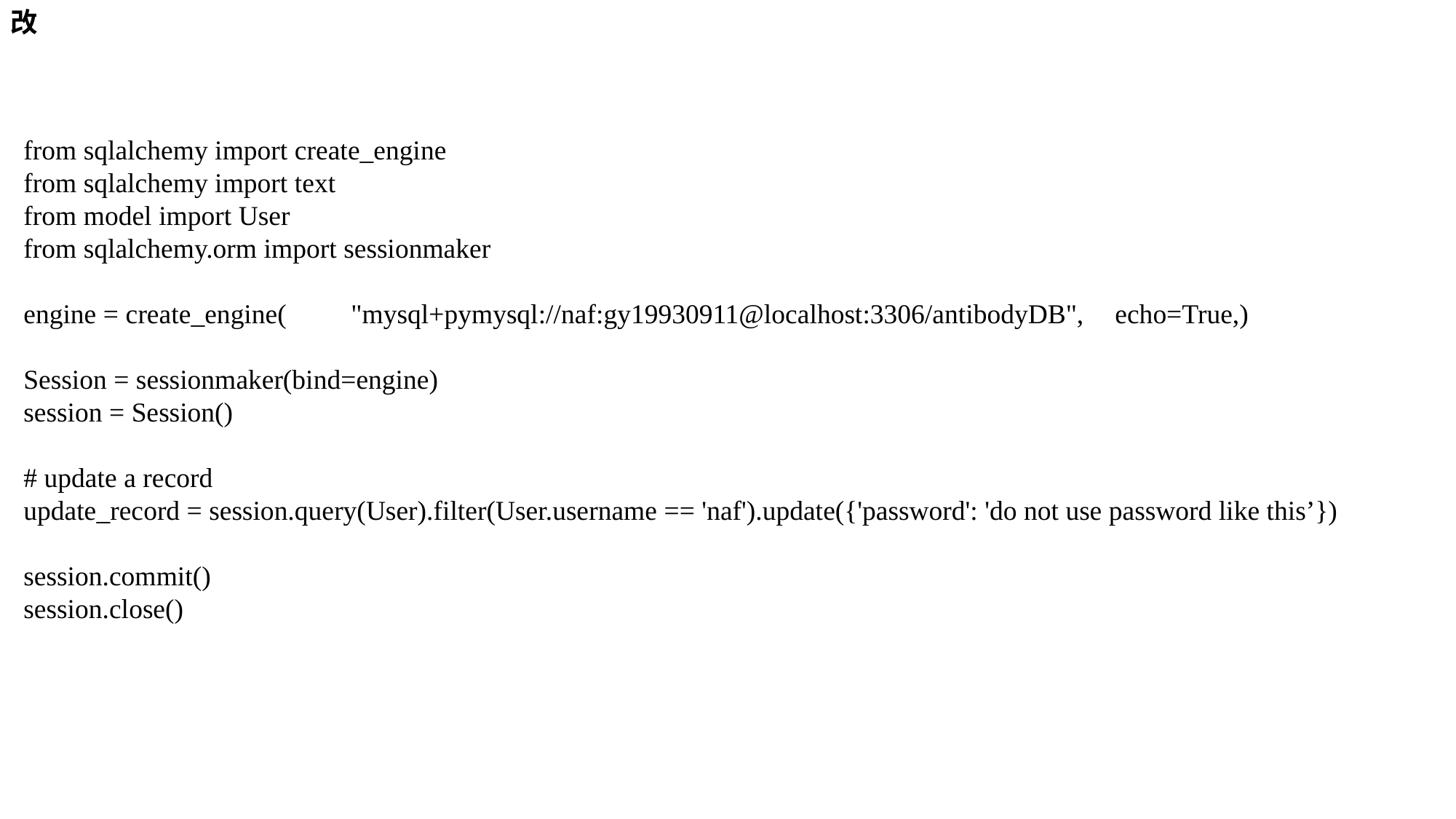

改
from sqlalchemy import create_engine
from sqlalchemy import text
from model import User
from sqlalchemy.orm import sessionmaker

engine = create_engine(	"mysql+pymysql://naf:gy19930911@localhost:3306/antibodyDB",	echo=True,)

Session = sessionmaker(bind=engine)
session = Session()

# update a record
update_record = session.query(User).filter(User.username == 'naf').update({'password': 'do not use password like this’})

session.commit()
session.close()